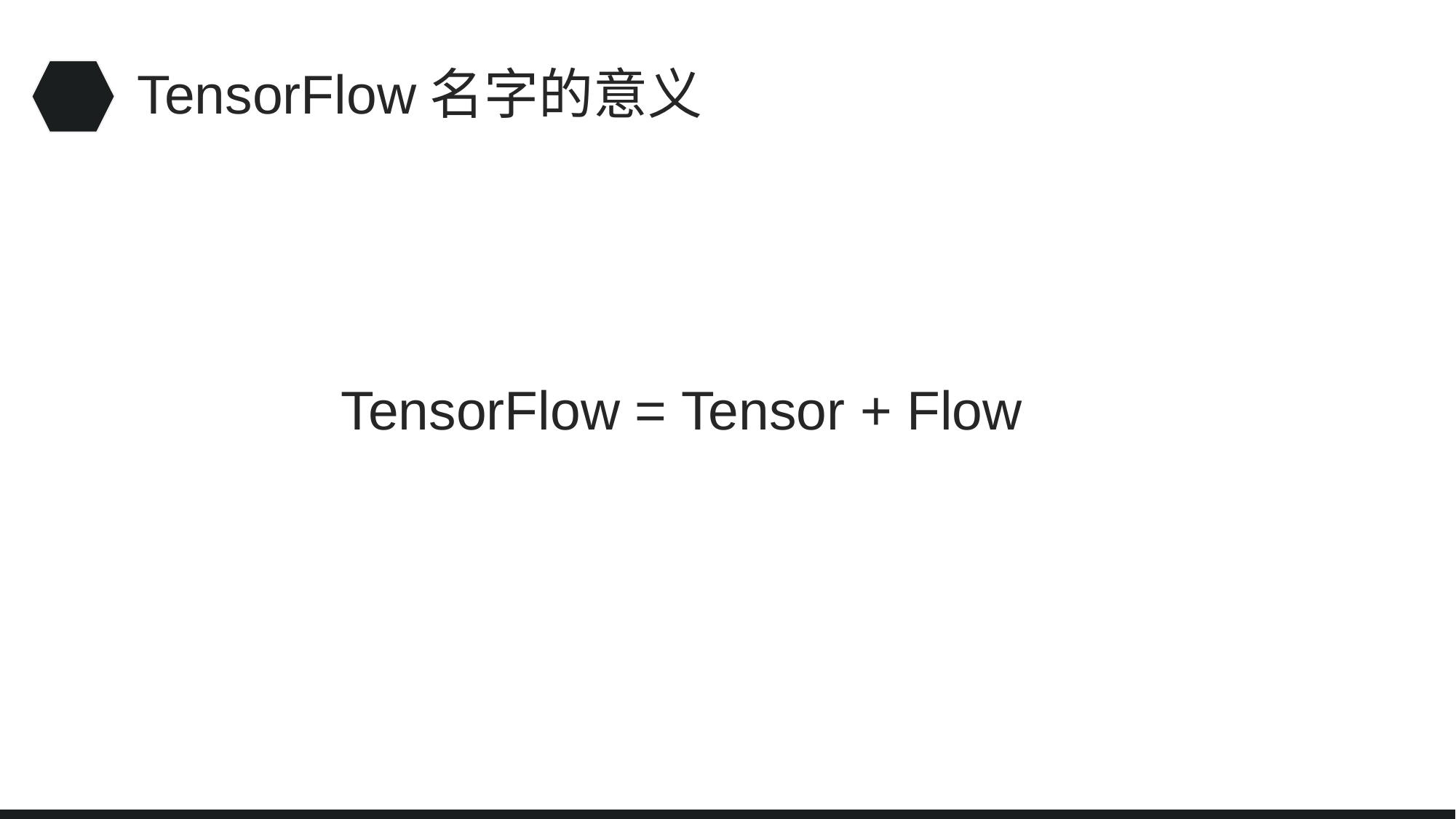

# TensorFlow名字的意义
TensorFlow = Tensor + Flow